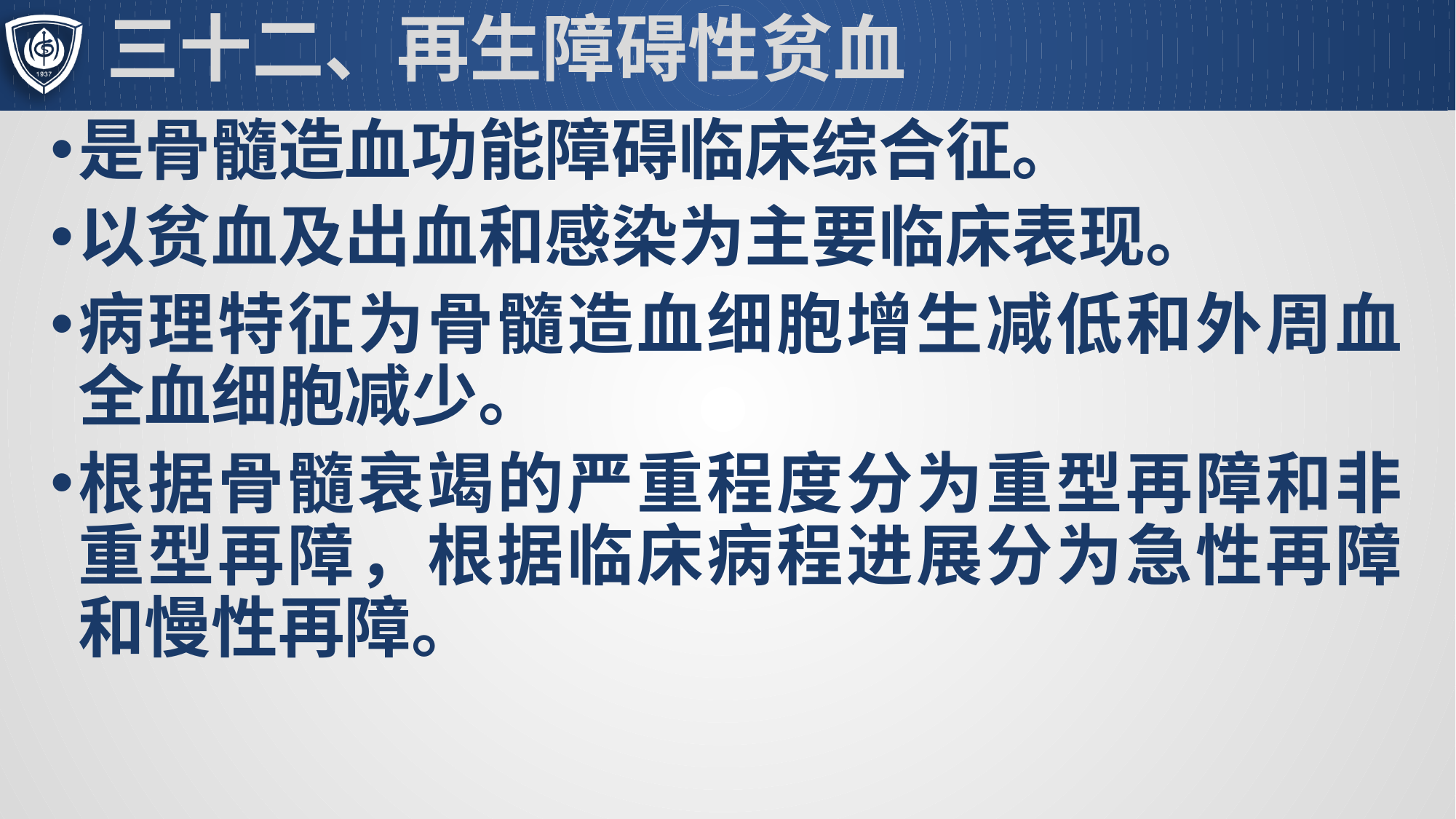

# 三十二、再生障碍性贫血
是骨髓造血功能障碍临床综合征。
以贫血及出血和感染为主要临床表现。
病理特征为骨髓造血细胞增生减低和外周血全血细胞减少。
根据骨髓衰竭的严重程度分为重型再障和非重型再障，根据临床病程进展分为急性再障和慢性再障。